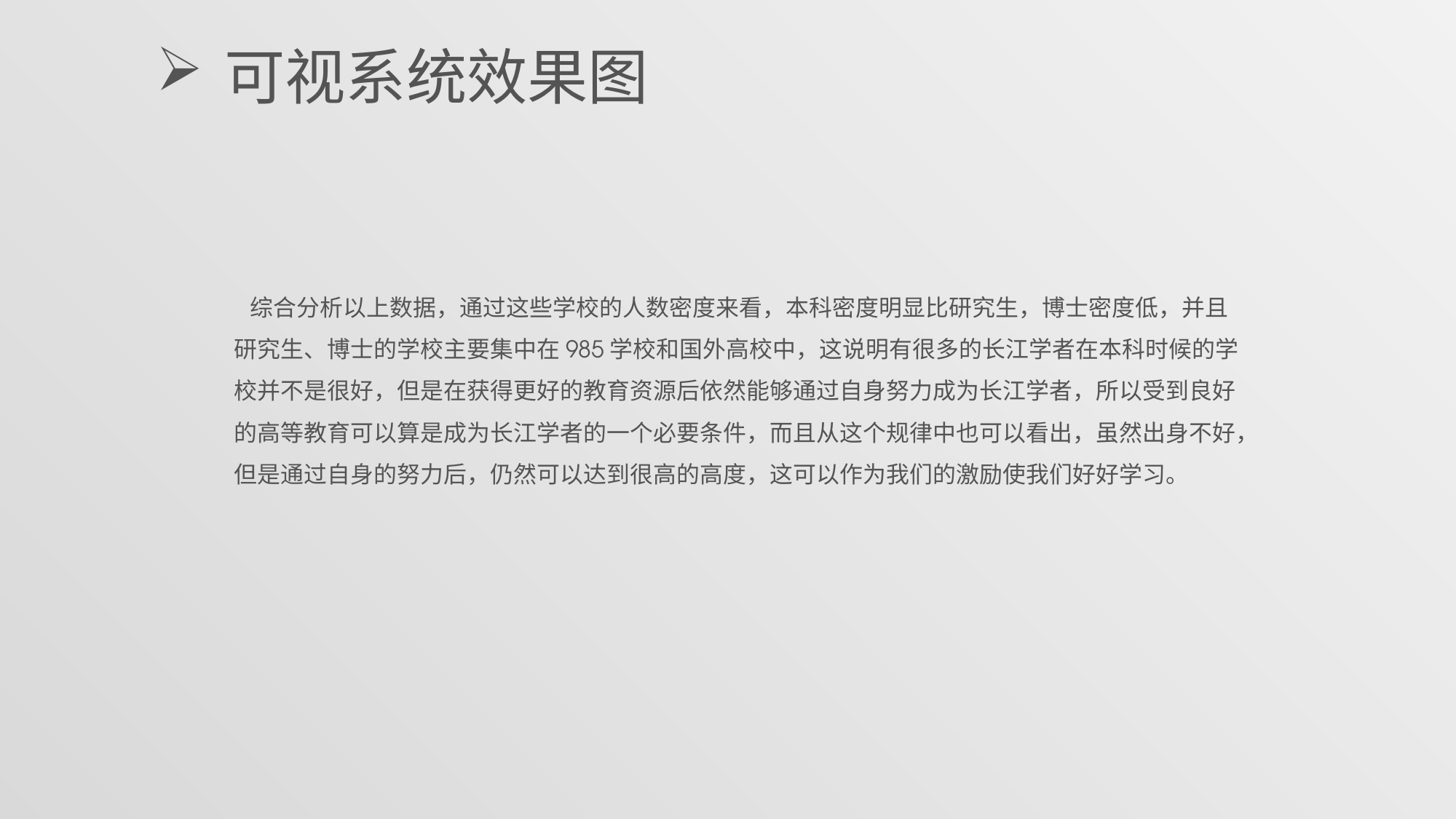

# 可视系统效果图

  综合分析以上数据，通过这些学校的人数密度来看，本科密度明显比研究生，博士密度低，并且研究生、博士的学校主要集中在985学校和国外高校中，这说明有很多的长江学者在本科时候的学校并不是很好，但是在获得更好的教育资源后依然能够通过自身努力成为长江学者，所以受到良好的高等教育可以算是成为长江学者的一个必要条件，而且从这个规律中也可以看出，虽然出身不好，但是通过自身的努力后，仍然可以达到很高的高度，这可以作为我们的激励使我们好好学习。